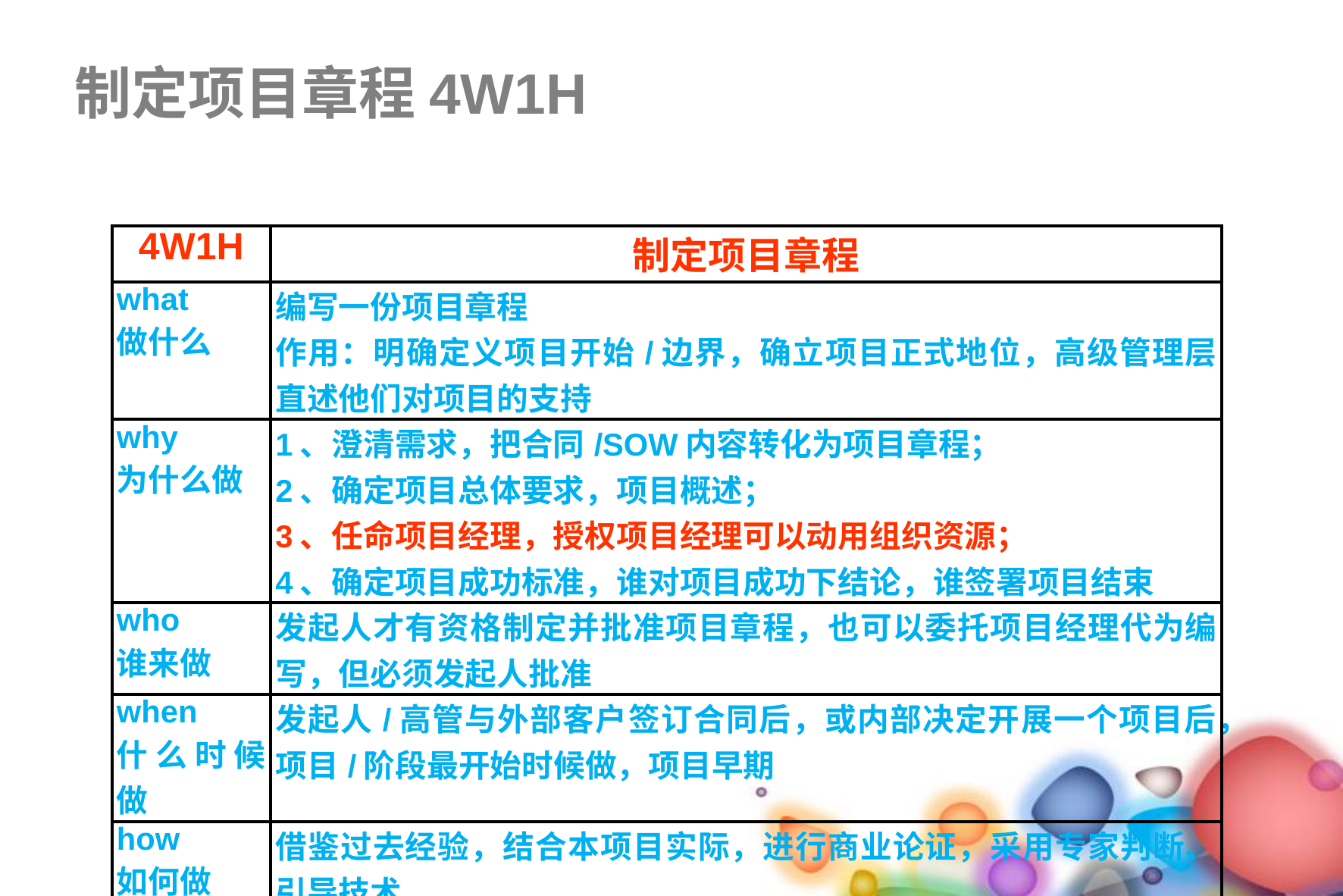

制定项目章程4W1H
| 4W1H | 制定项目章程 |
| --- | --- |
| what 做什么 | 编写一份项目章程 作用：明确定义项目开始/边界，确立项目正式地位，高级管理层直述他们对项目的支持 |
| why 为什么做 | 1、澄清需求，把合同/SOW内容转化为项目章程； 2、确定项目总体要求，项目概述； 3、任命项目经理，授权项目经理可以动用组织资源； 4、确定项目成功标准，谁对项目成功下结论，谁签署项目结束 |
| who 谁来做 | 发起人才有资格制定并批准项目章程，也可以委托项目经理代为编写，但必须发起人批准 |
| when 什么时候做 | 发起人/高管与外部客户签订合同后，或内部决定开展一个项目后，项目/阶段最开始时候做，项目早期 |
| how 如何做 | 借鉴过去经验，结合本项目实际，进行商业论证，采用专家判断、引导技术 |